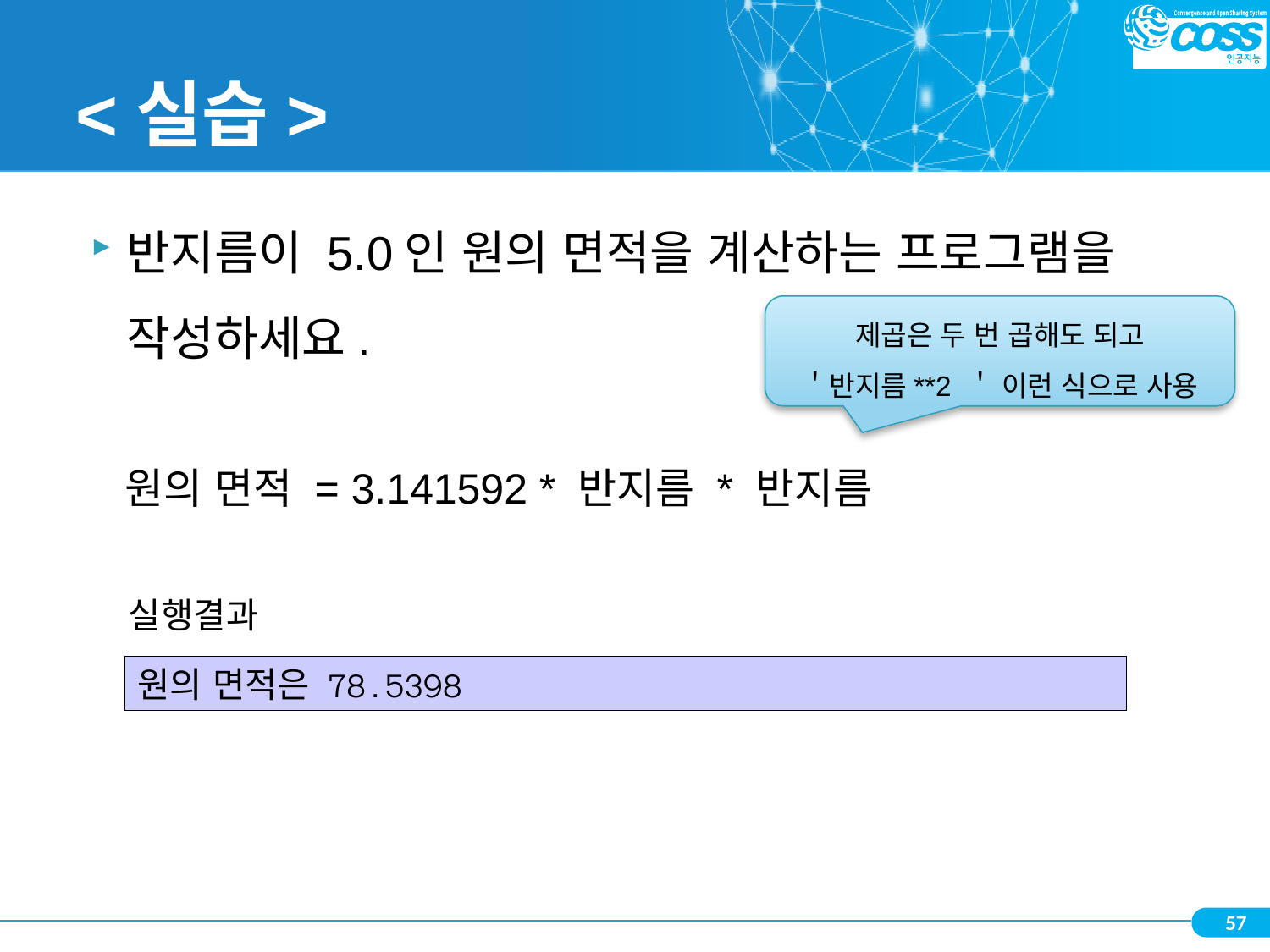

# <실습>
반지름이 5.0인 원의 면적을 계산하는 프로그램을 작성하세요.

  원의 면적 = 3.141592 * 반지름 * 반지름
제곱은 두 번 곱해도 되고
＇반지름**2 ＇ 이런 식으로 사용
실행결과
원의 면적은 78.5398